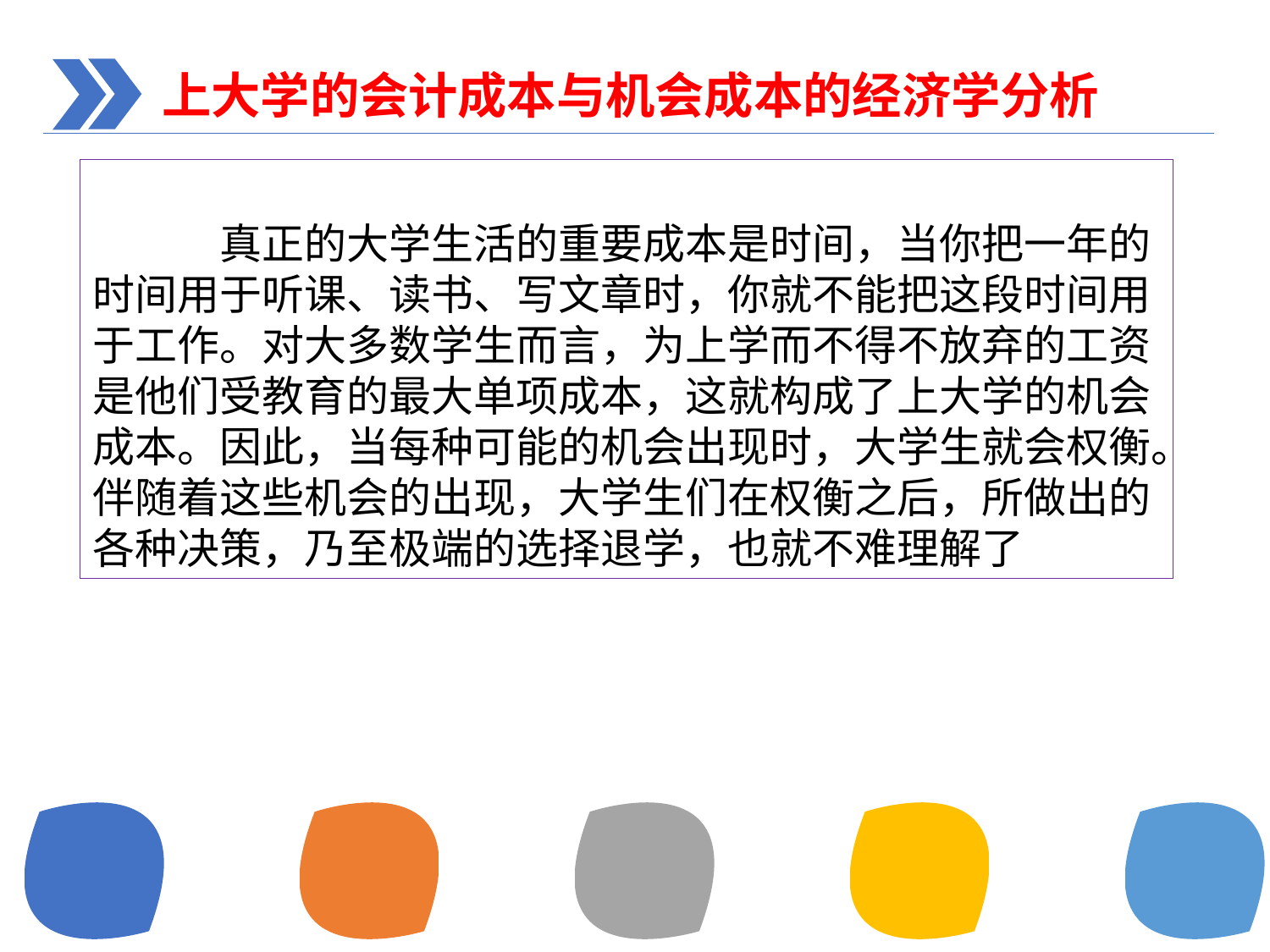

上大学的会计成本与机会成本的经济学分析

	真正的大学生活的重要成本是时间，当你把一年的时间用于听课、读书、写文章时，你就不能把这段时间用于工作。对大多数学生而言，为上学而不得不放弃的工资是他们受教育的最大单项成本，这就构成了上大学的机会成本。因此，当每种可能的机会出现时，大学生就会权衡。伴随着这些机会的出现，大学生们在权衡之后，所做出的各种决策，乃至极端的选择退学，也就不难理解了